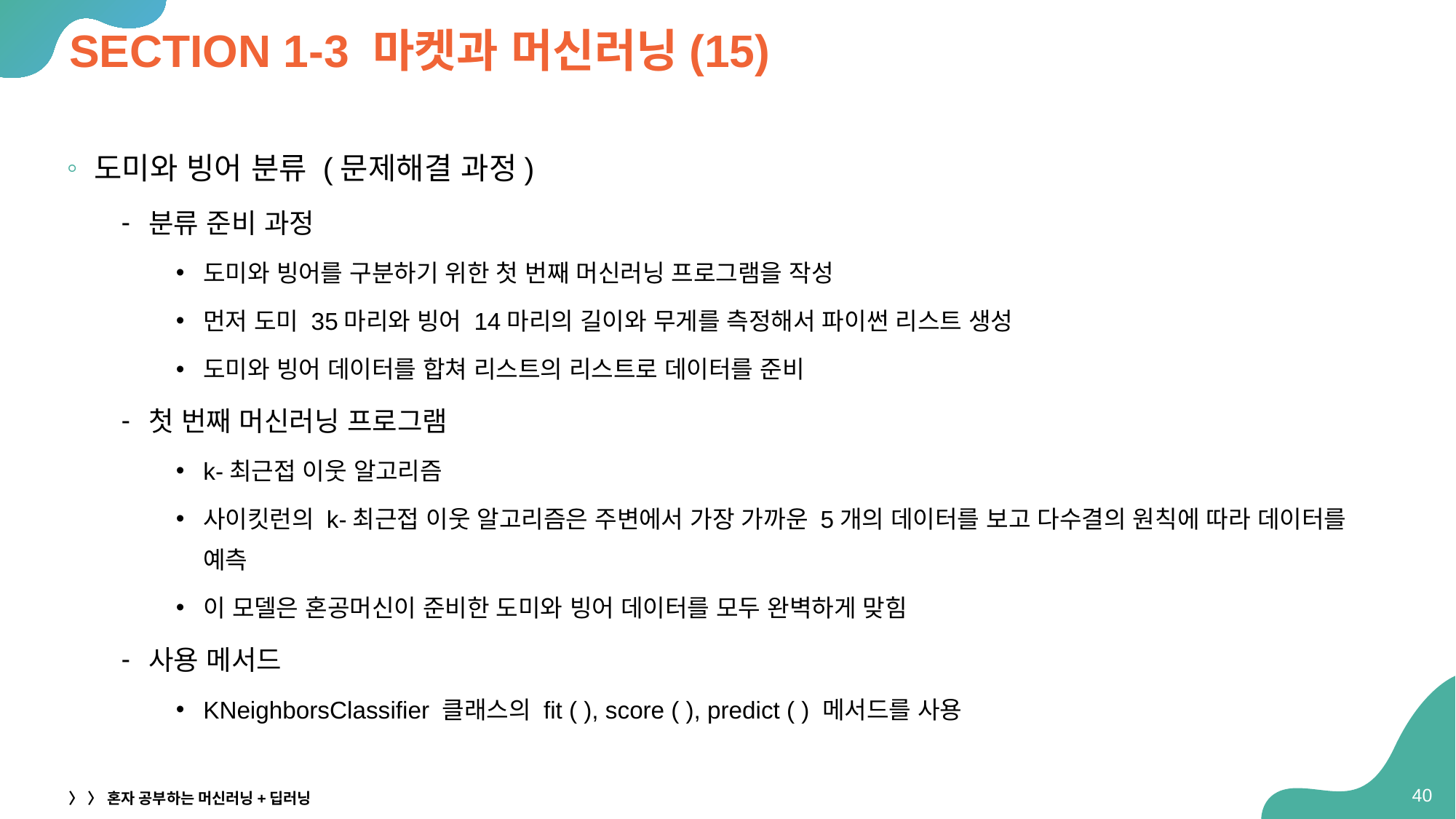

# SECTION 1-3 마켓과 머신러닝(15)
도미와 빙어 분류 (문제해결 과정)
분류 준비 과정
도미와 빙어를 구분하기 위한 첫 번째 머신러닝 프로그램을 작성
먼저 도미 35마리와 빙어 14마리의 길이와 무게를 측정해서 파이썬 리스트 생성
도미와 빙어 데이터를 합쳐 리스트의 리스트로 데이터를 준비
첫 번째 머신러닝 프로그램
k-최근접 이웃 알고리즘
사이킷런의 k-최근접 이웃 알고리즘은 주변에서 가장 가까운 5개의 데이터를 보고 다수결의 원칙에 따라 데이터를 예측
이 모델은 혼공머신이 준비한 도미와 빙어 데이터를 모두 완벽하게 맞힘
사용 메서드
KNeighborsClassifier 클래스의 fit ( ), score ( ), predict ( ) 메서드를 사용
40
〉 〉 혼자 공부하는 머신러닝+딥러닝